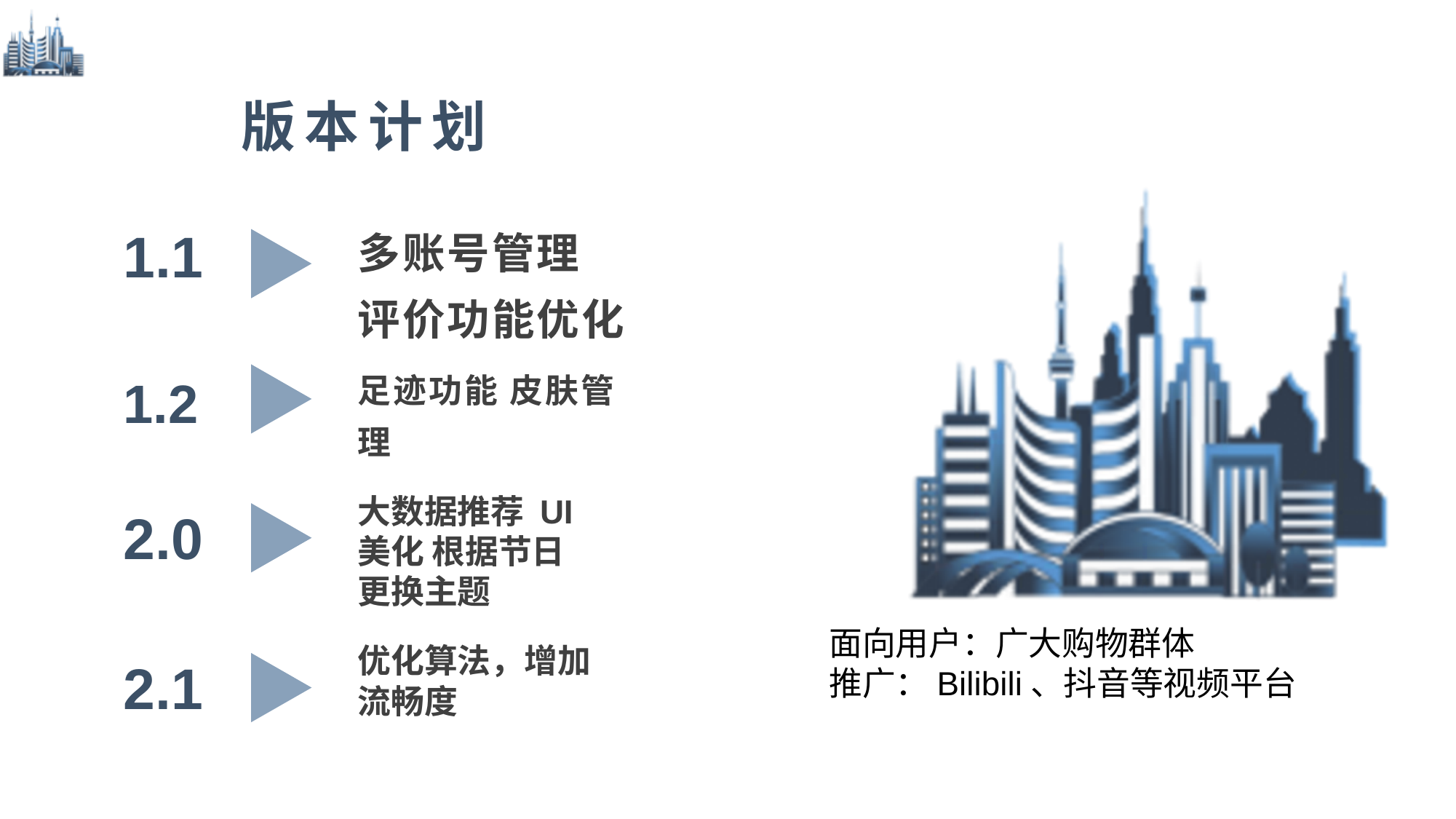

版本计划
多账号管理 评价功能优化
1.1

足迹功能 皮肤管理
1.2

大数据推荐 UI美化 根据节日更换主题
2.0

面向用户：广大购物群体
推广：Bilibili、抖音等视频平台
优化算法，增加流畅度
2.1